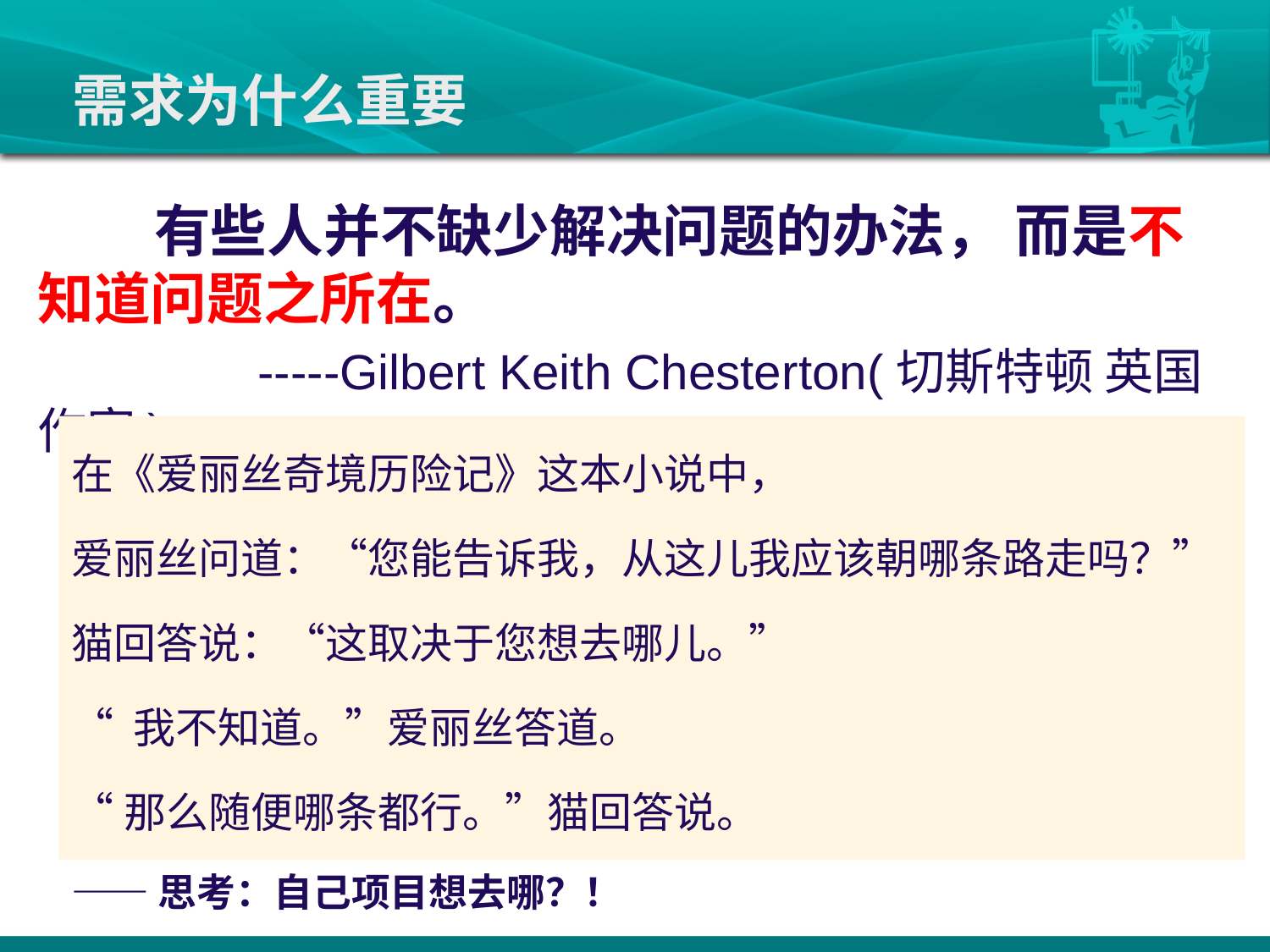

# 需求为什么重要
        有些人并不缺少解决问题的办法， 而是不知道问题之所在。
                -----Gilbert Keith Chesterton(切斯特顿 英国作家)

在《爱丽丝奇境历险记》这本小说中，
爱丽丝问道：“您能告诉我，从这儿我应该朝哪条路走吗？”
猫回答说：“这取决于您想去哪儿。”
“ 我不知道。”爱丽丝答道。
“那么随便哪条都行。”猫回答说。
——思考：自己项目想去哪？！